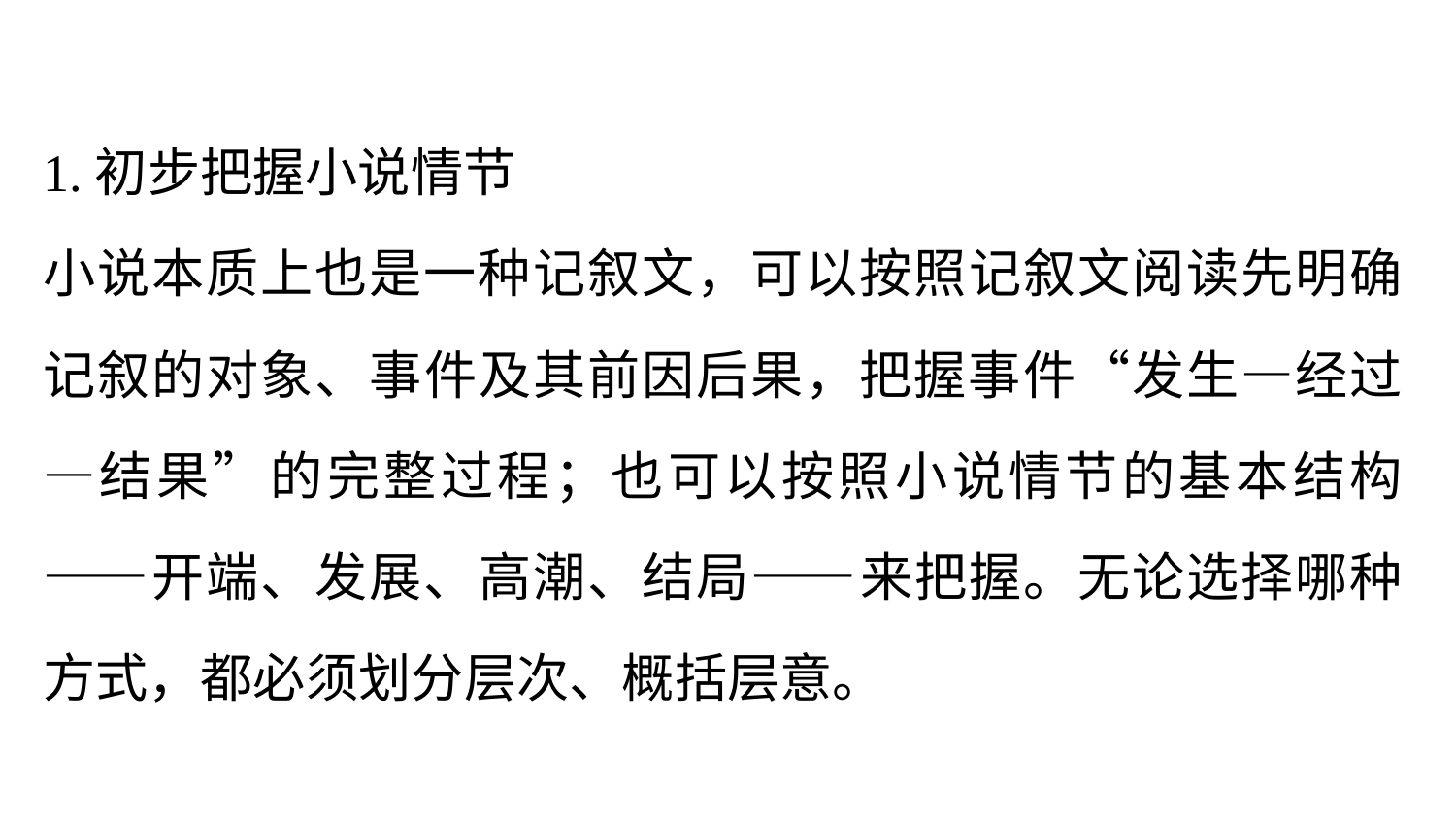

1.初步把握小说情节
小说本质上也是一种记叙文，可以按照记叙文阅读先明确记叙的对象、事件及其前因后果，把握事件“发生—经过—结果”的完整过程；也可以按照小说情节的基本结构——开端、发展、高潮、结局——来把握。无论选择哪种方式，都必须划分层次、概括层意。